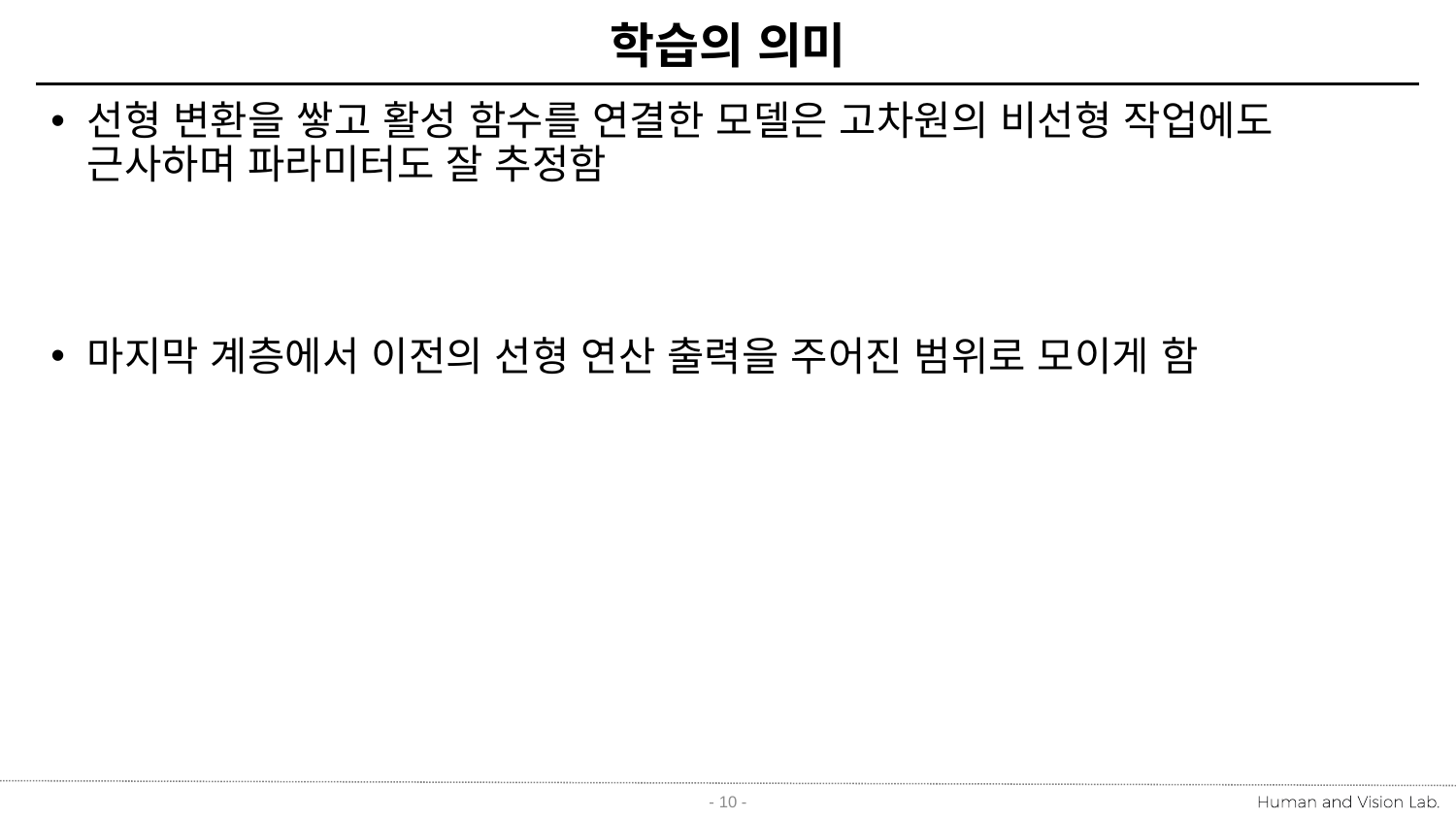

# 학습의 의미
선형 변환을 쌓고 활성 함수를 연결한 모델은 고차원의 비선형 작업에도 근사하며 파라미터도 잘 추정함

마지막 계층에서 이전의 선형 연산 출력을 주어진 범위로 모이게 함
- 10 -